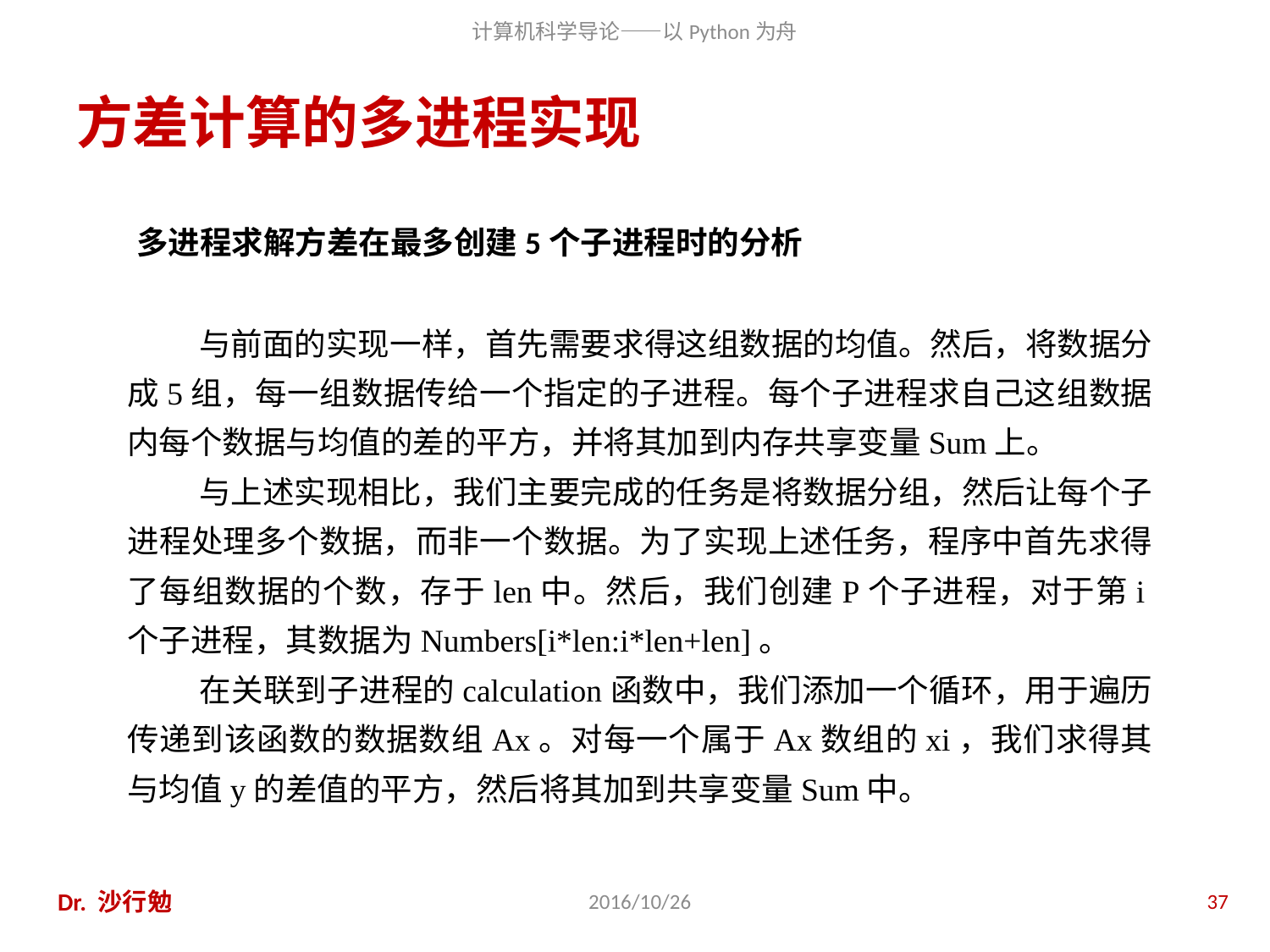

# 方差计算的多进程实现
多进程求解方差在最多创建5个子进程时的分析
   与前面的实现一样，首先需要求得这组数据的均值。然后，将数据分成5组，每一组数据传给一个指定的子进程。每个子进程求自己这组数据内每个数据与均值的差的平方，并将其加到内存共享变量Sum上。
   与上述实现相比，我们主要完成的任务是将数据分组，然后让每个子进程处理多个数据，而非一个数据。为了实现上述任务，程序中首先求得了每组数据的个数，存于len中。然后，我们创建P个子进程，对于第i个子进程，其数据为Numbers[i*len:i*len+len]。
   在关联到子进程的calculation函数中，我们添加一个循环，用于遍历传递到该函数的数据数组Ax。对每一个属于Ax数组的xi，我们求得其与均值y的差值的平方，然后将其加到共享变量Sum中。
Dr. 沙行勉
2016/10/26
37